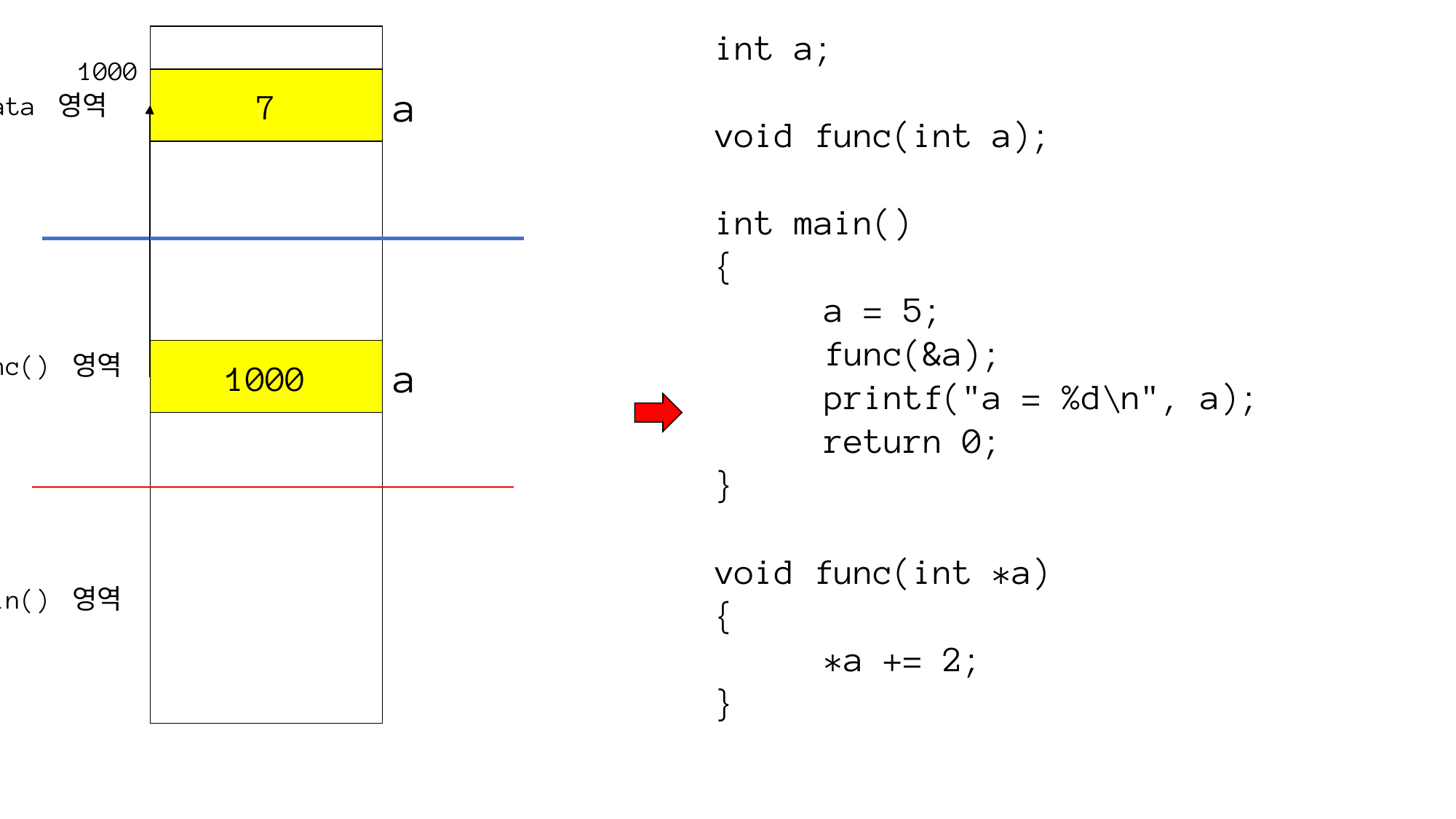

int a;

void func(int a);

int main()
{
	a = 5;
	func(&a);
	printf("a = %d\n", a);
	return 0;
}

void func(int *a)
{
	*a += 2;
}

1000
7
a
data 영역
1000
func() 영역
a

stack 영역
main() 영역